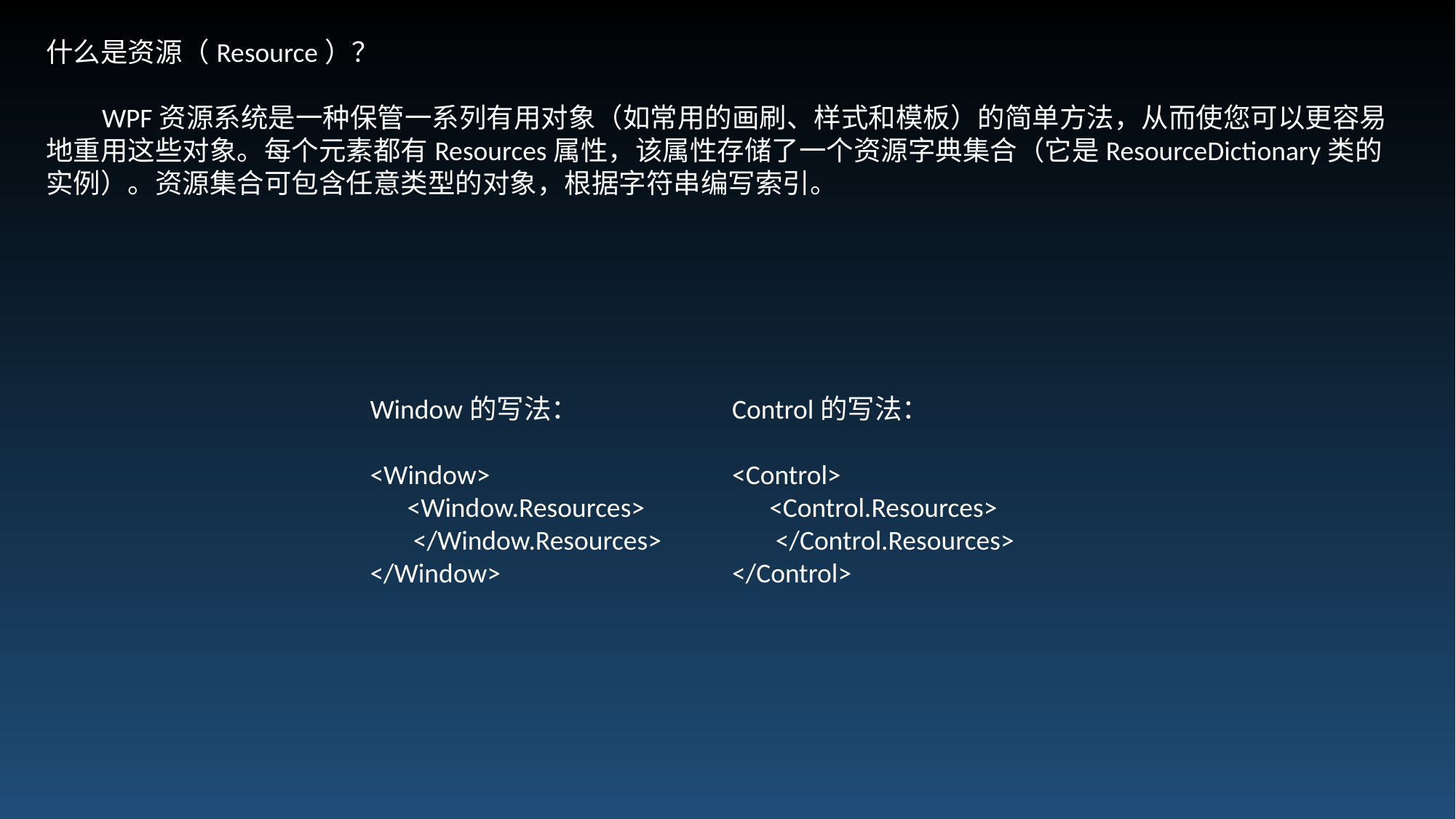

什么是资源（Resource）？

         WPF资源系统是一种保管一系列有用对象（如常用的画刷、样式和模板）的简单方法，从而使您可以更容易地重用这些对象。每个元素都有Resources属性，该属性存储了一个资源字典集合（它是ResourceDictionary类的实例）。资源集合可包含任意类型的对象，根据字符串编写索引。
Window的写法：

<Window>
      <Window.Resources>
       </Window.Resources>
</Window>
Control的写法：

<Control>
      <Control.Resources>
       </Control.Resources>
</Control>